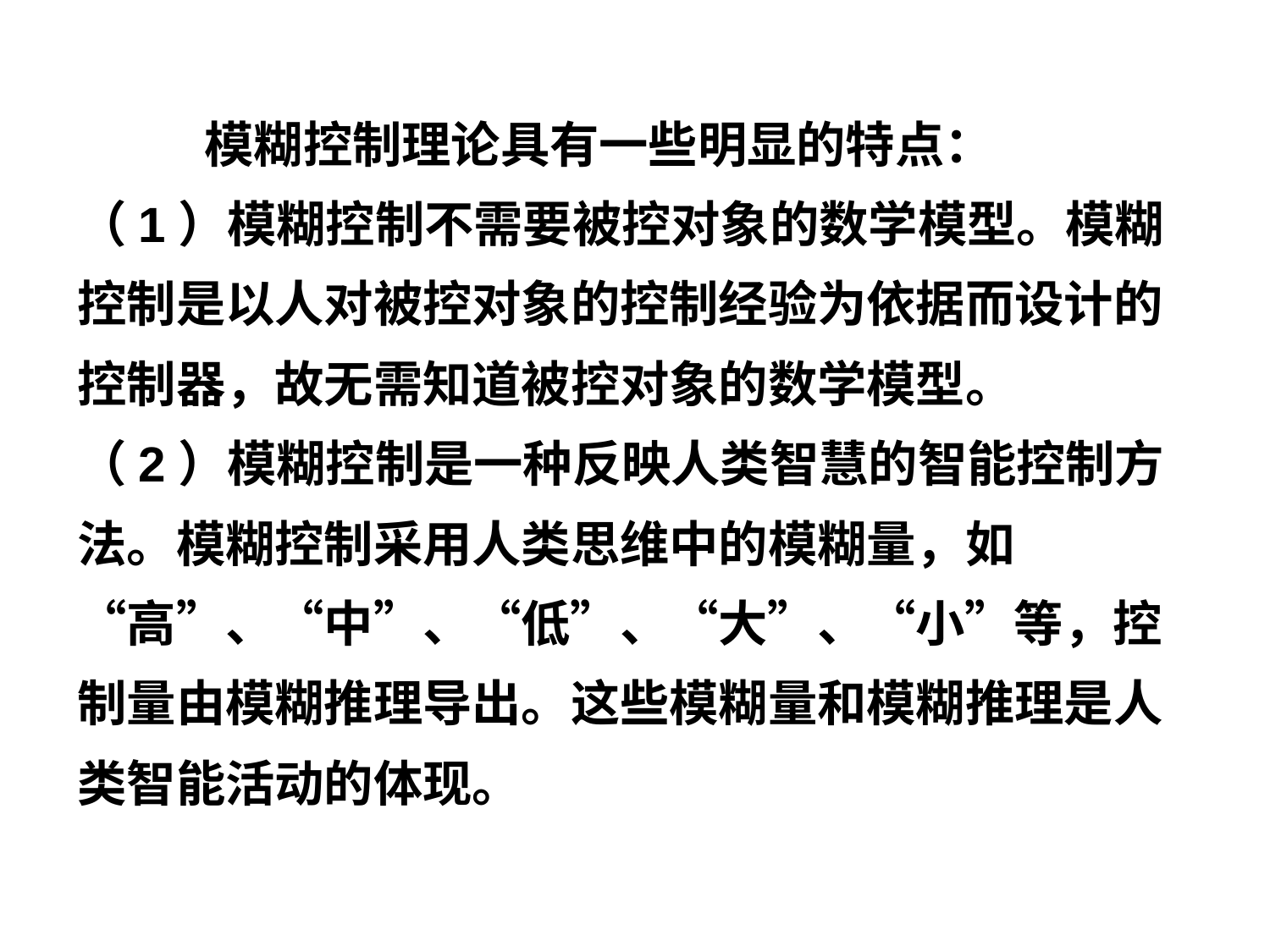

模糊控制理论具有一些明显的特点：
（1）模糊控制不需要被控对象的数学模型。模糊控制是以人对被控对象的控制经验为依据而设计的控制器，故无需知道被控对象的数学模型。
（2）模糊控制是一种反映人类智慧的智能控制方法。模糊控制采用人类思维中的模糊量，如“高”、“中”、“低”、“大”、“小”等，控制量由模糊推理导出。这些模糊量和模糊推理是人类智能活动的体现。